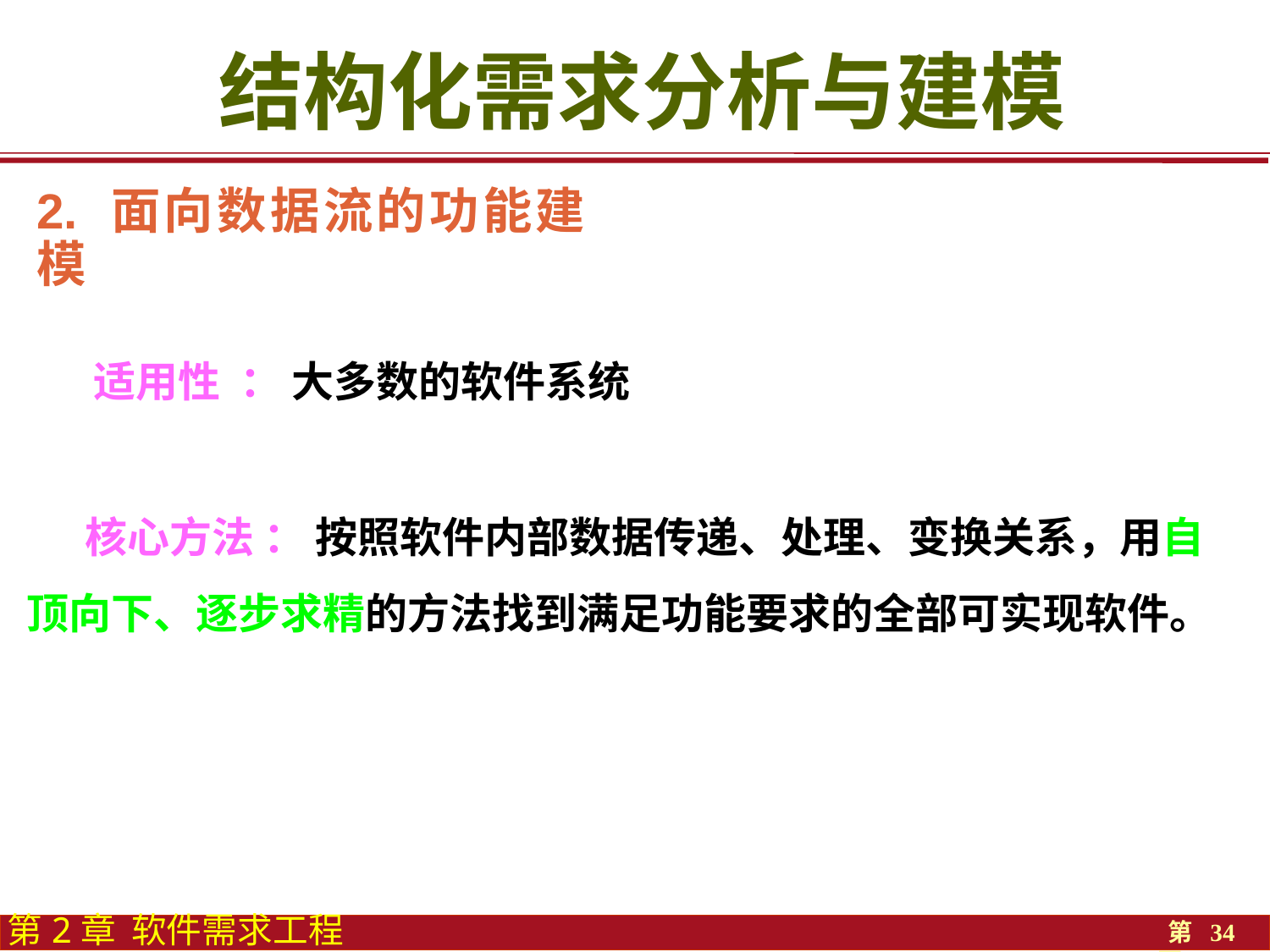

结构化需求分析与建模
2. 面向数据流的功能建模
     适用性  ： 大多数的软件系统
     核心方法 ： 按照软件内部数据传递、处理、变换关系，用自顶向下、逐步求精的方法找到满足功能要求的全部可实现软件。